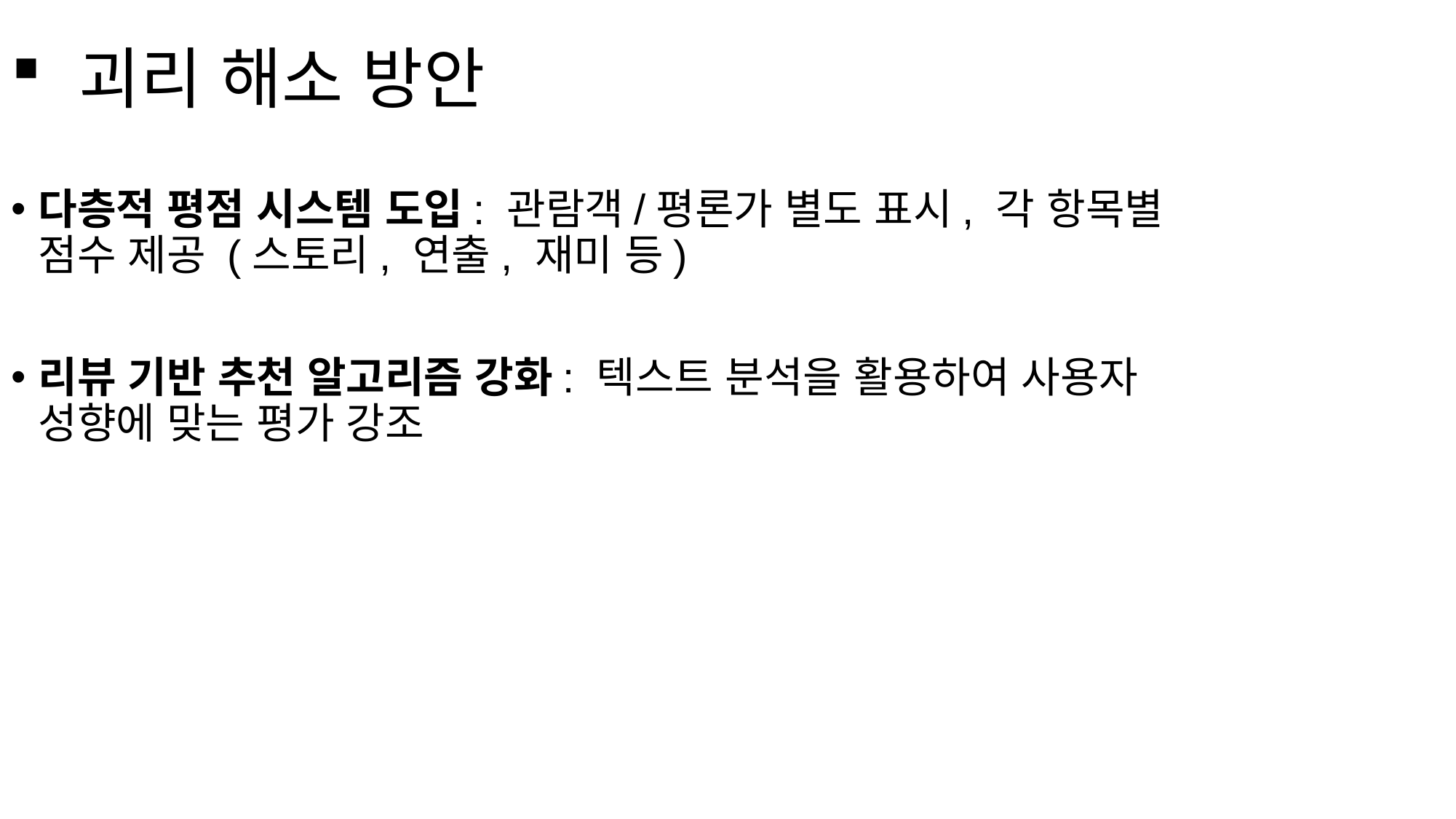

# 괴리 해소 방안
다층적 평점 시스템 도입: 관람객/평론가 별도 표시, 각 항목별 점수 제공 (스토리, 연출, 재미 등)

리뷰 기반 추천 알고리즘 강화: 텍스트 분석을 활용하여 사용자 성향에 맞는 평가 강조